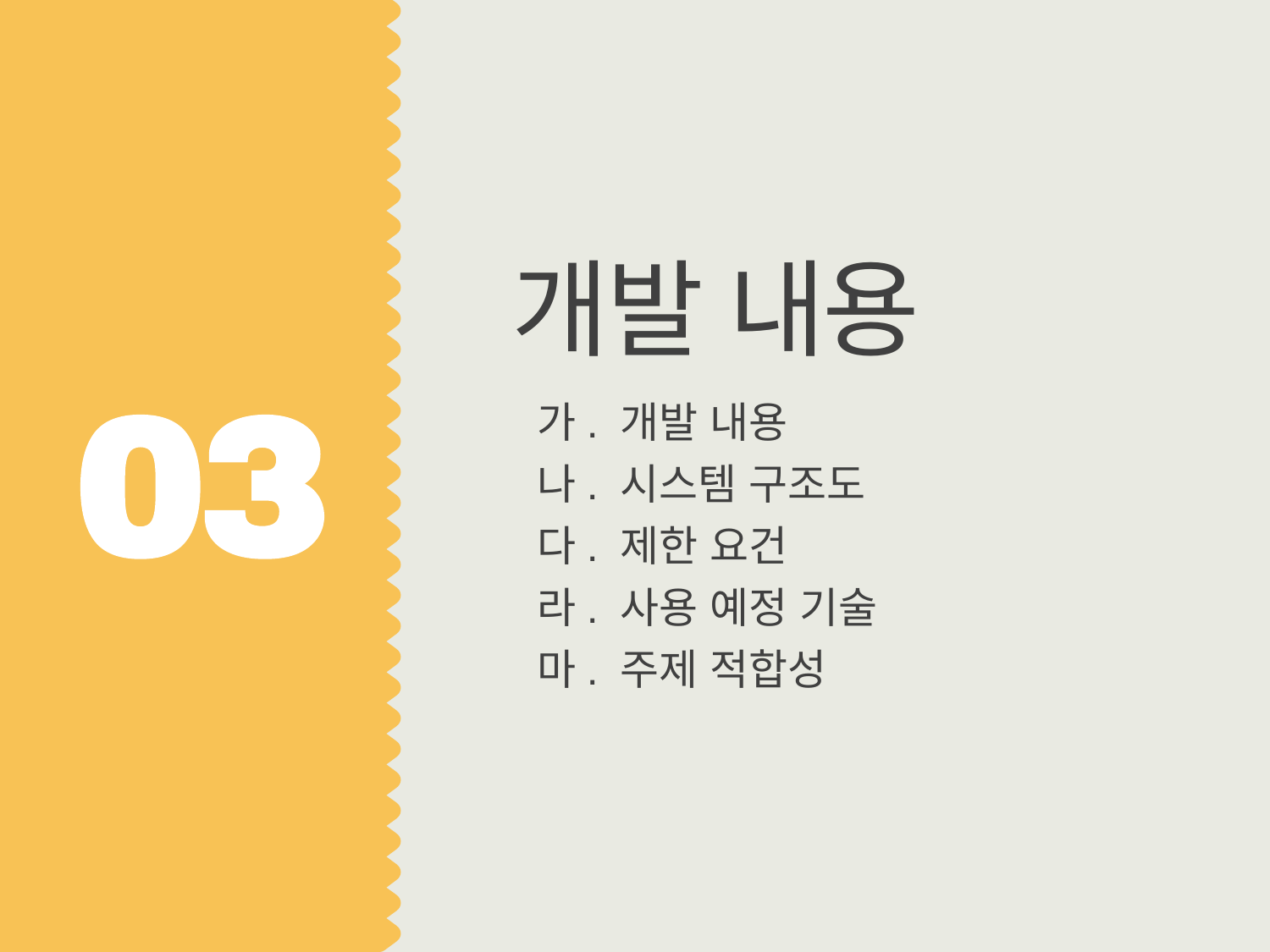

개발 내용
가. 개발 내용
나. 시스템 구조도
다. 제한 요건
라. 사용 예정 기술
마. 주제 적합성
03